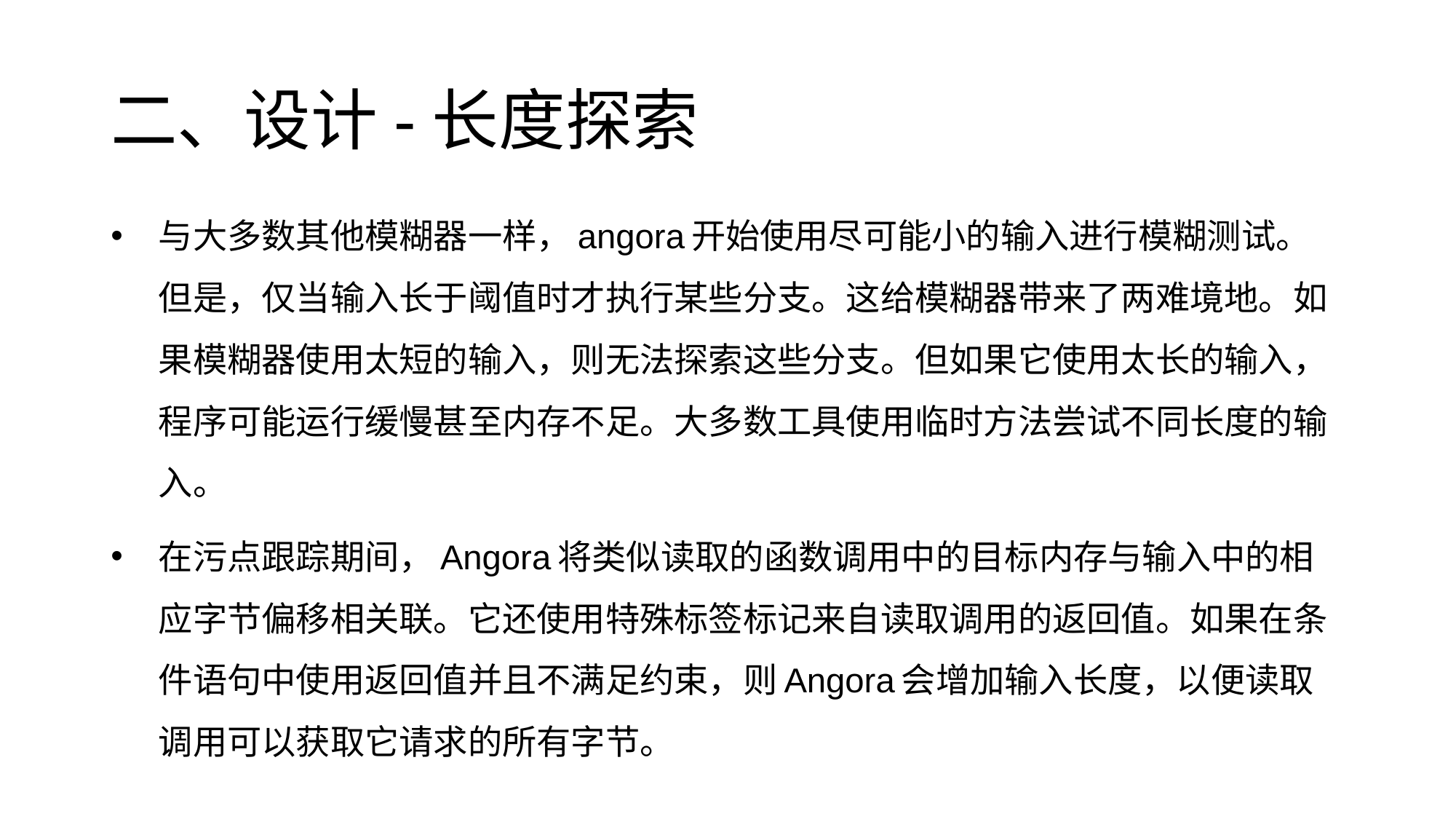

二、设计-长度探索
与大多数其他模糊器一样，angora开始使用尽可能小的输入进行模糊测试。但是，仅当输入长于阈值时才执行某些分支。这给模糊器带来了两难境地。如果模糊器使用太短的输入，则无法探索这些分支。但如果它使用太长的输入，程序可能运行缓慢甚至内存不足。大多数工具使用临时方法尝试不同长度的输入。
在污点跟踪期间，Angora将类似读取的函数调用中的目标内存与输入中的相应字节偏移相关联。它还使用特殊标签标记来自读取调用的返回值。如果在条件语句中使用返回值并且不满足约束，则Angora会增加输入长度，以便读取调用可以获取它请求的所有字节。